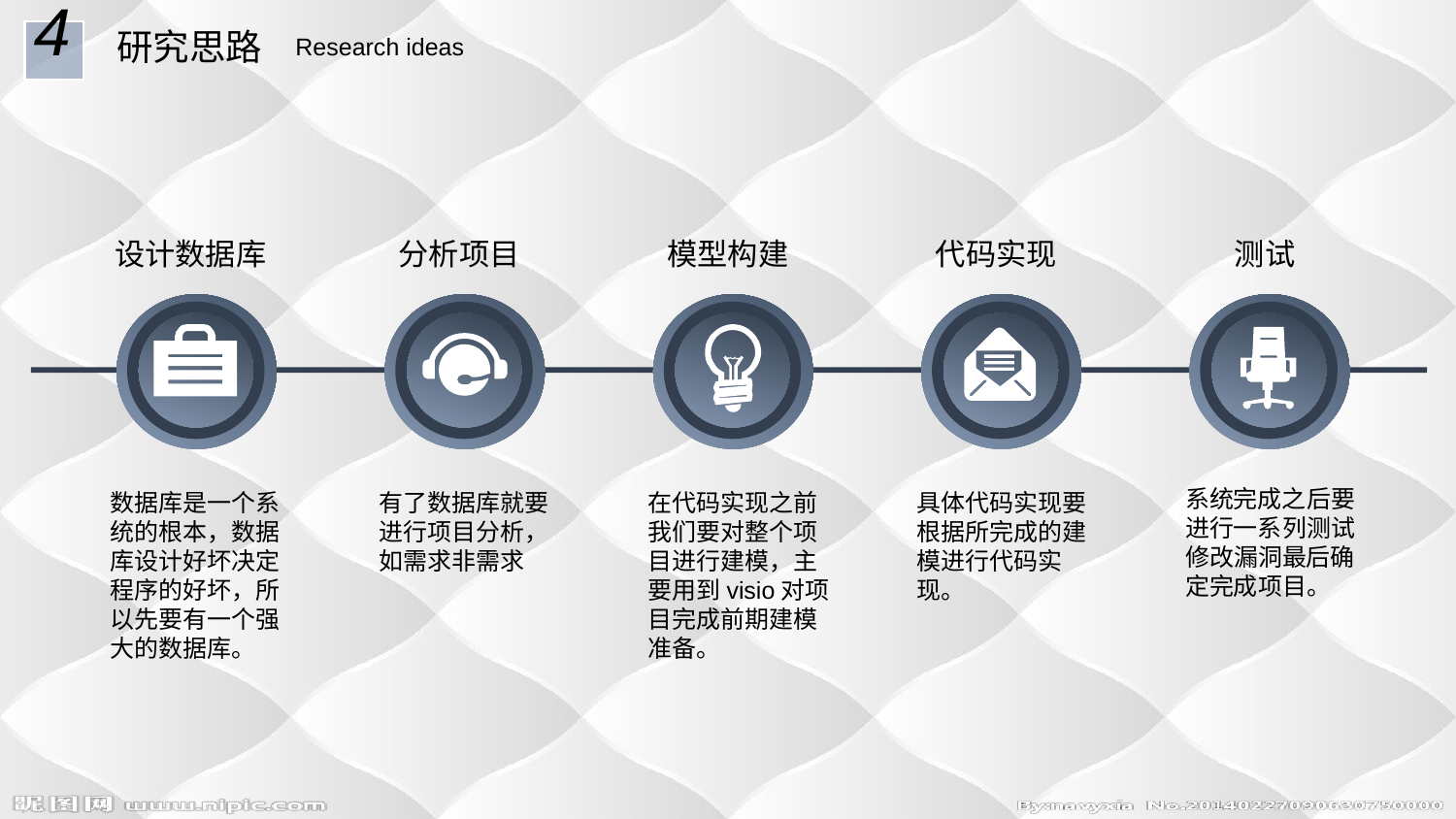

4
研究思路

Research ideas
设计数据库
分析项目
模型构建
代码实现
测试

系统完成之后要进行一系列测试修改漏洞最后确定完成项目。
数据库是一个系统的根本，数据库设计好坏决定程序的好坏，所以先要有一个强大的数据库。
有了数据库就要进行项目分析，如需求非需求
在代码实现之前我们要对整个项目进行建模，主要用到visio对项目完成前期建模准备。
具体代码实现要根据所完成的建模进行代码实现。